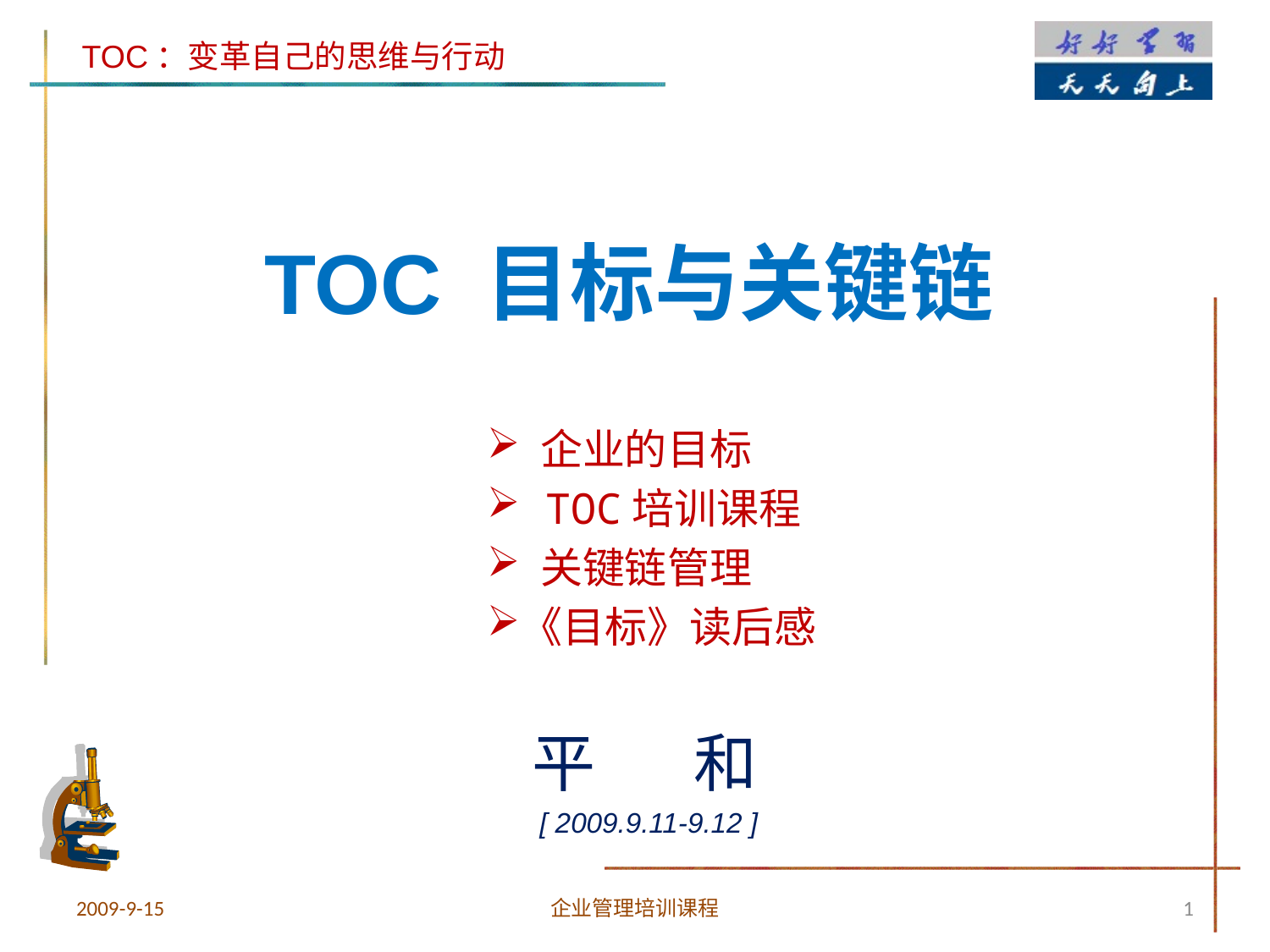

# TOC 目标与关键链
 企业的目标
 TOC培训课程
 关键链管理
《目标》读后感

平       和
 [ 2009.9.11-9.12 ]
2009-9-15
企业管理培训课程
1